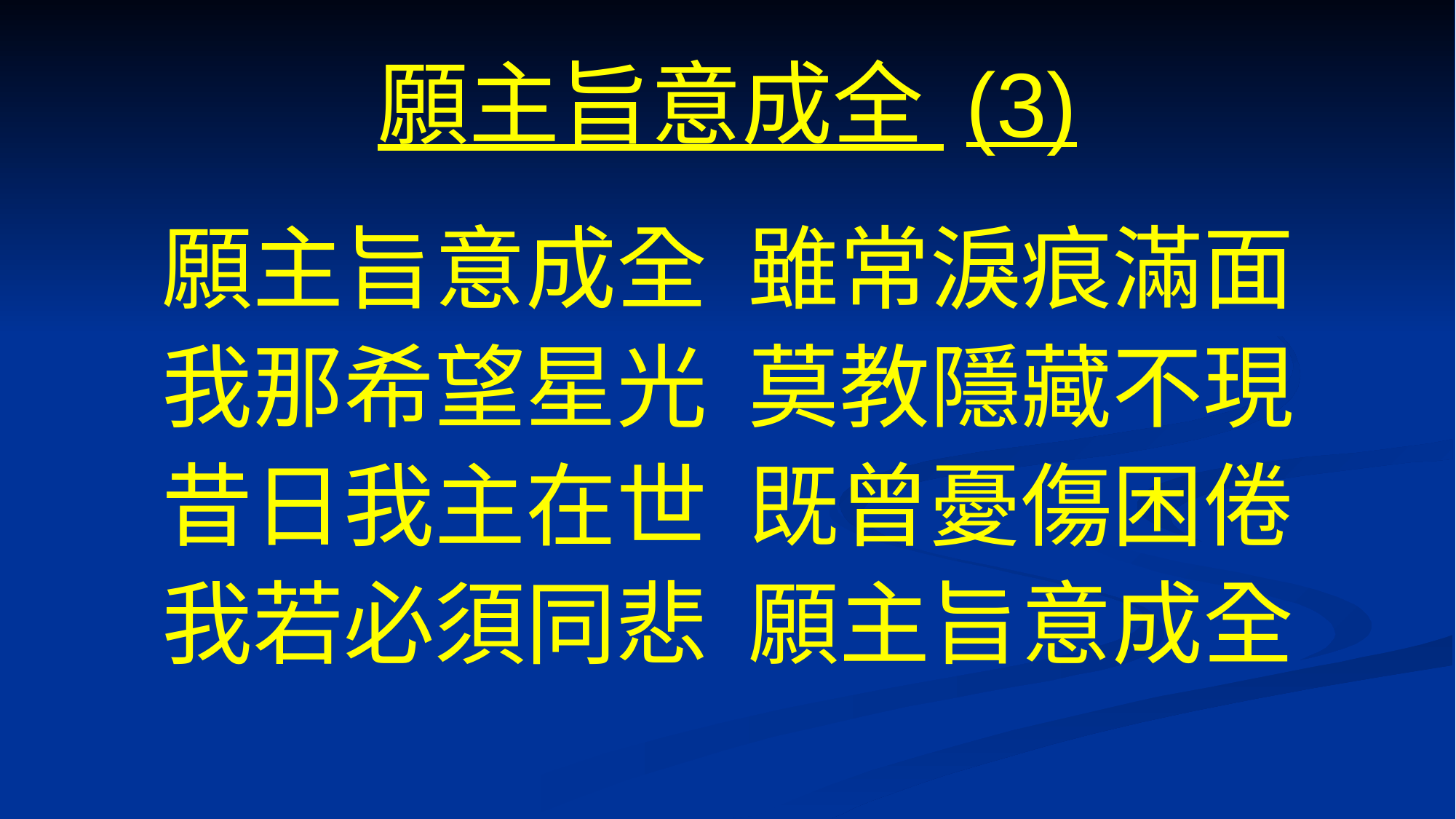

# 願主旨意成全 (3)
願主旨意成全  雖常淚痕滿面
我那希望星光  莫教隱藏不現
昔日我主在世  既曾憂傷困倦
我若必須同悲  願主旨意成全